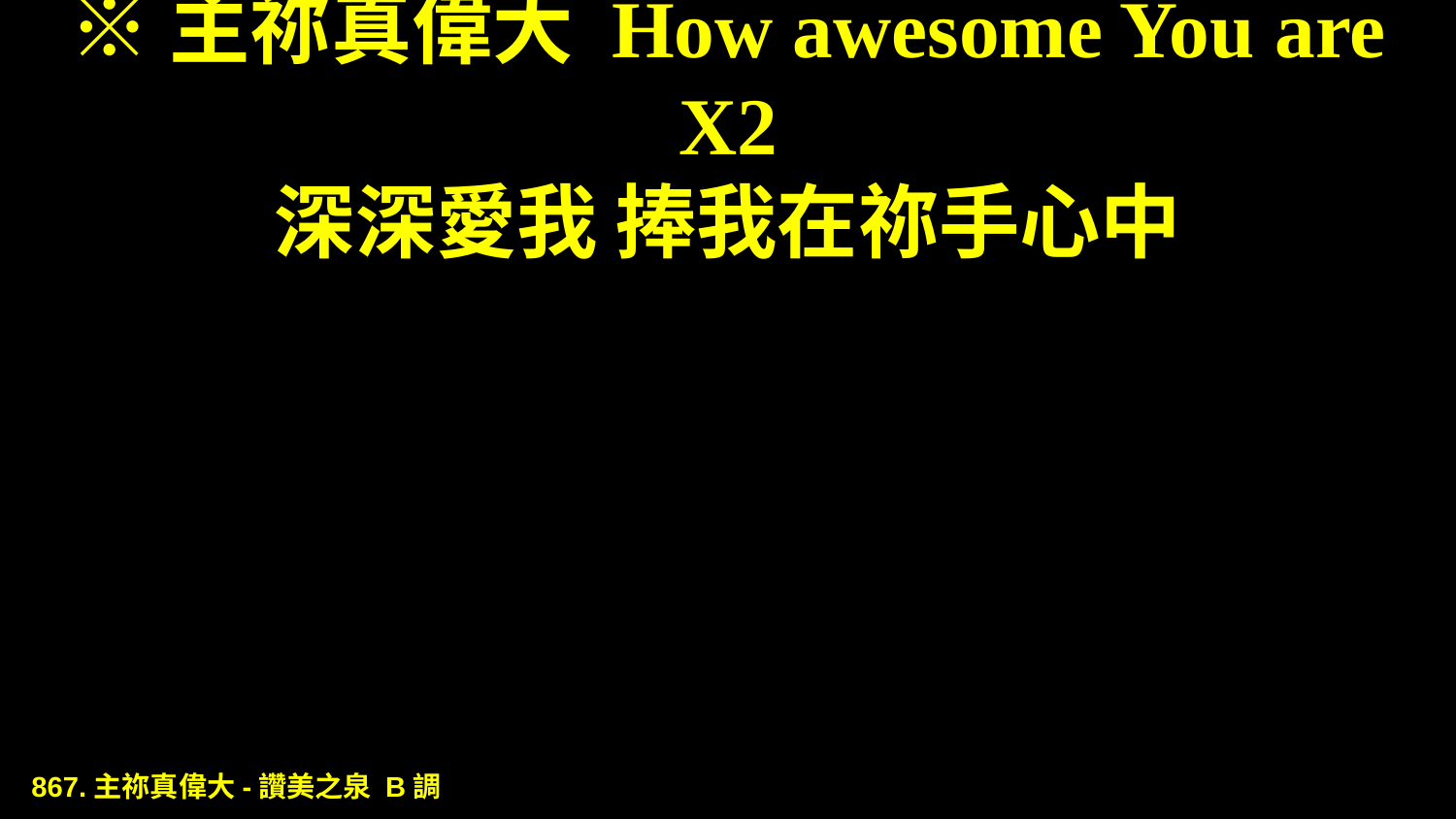

# ※主祢真偉大 How awesome You are X2 深深愛我 捧我在祢手心中
867.主祢真偉大-讚美之泉 B調